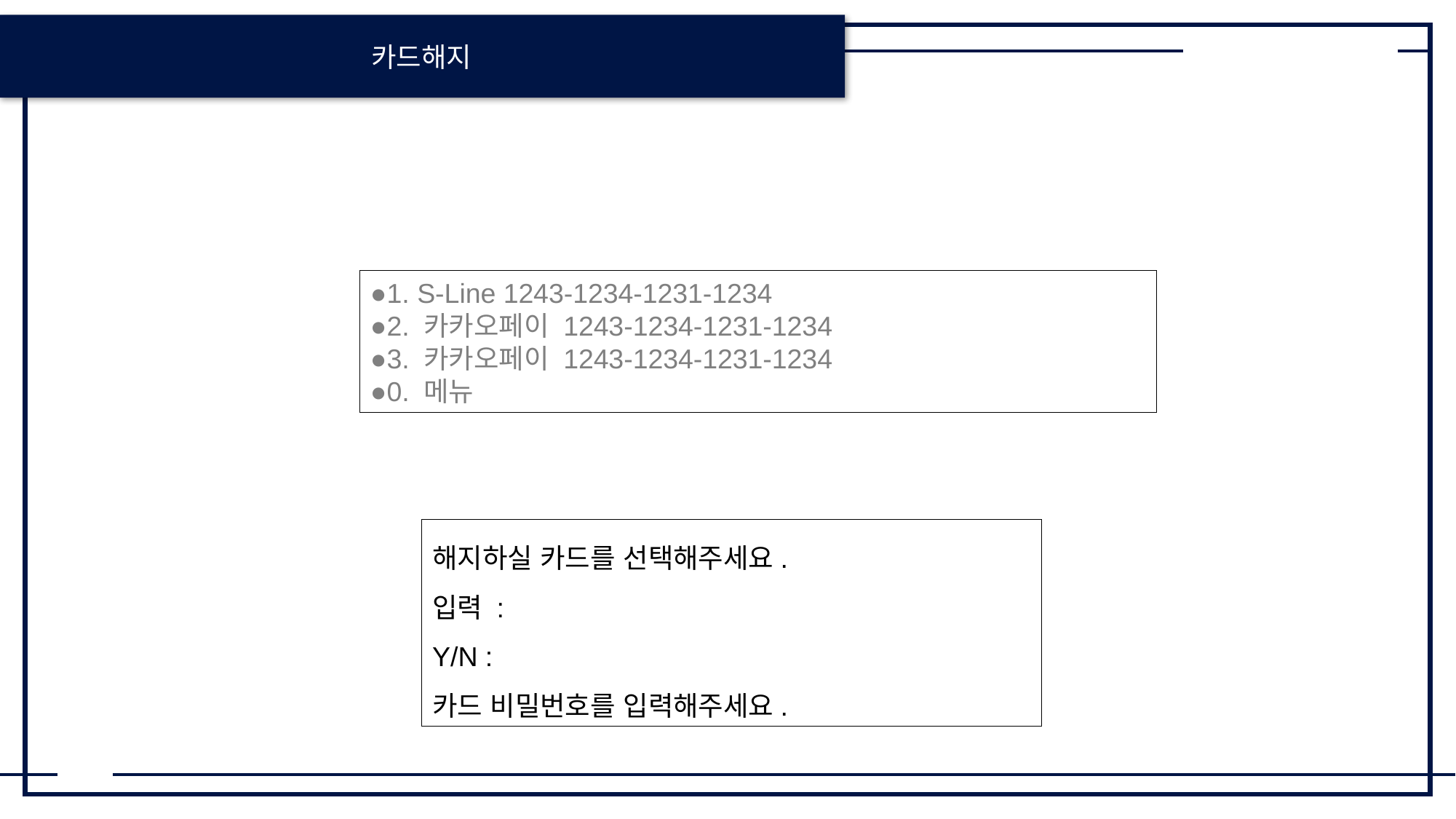

카드해지

●1. S-Line 1243-1234-1231-1234
●2. 카카오페이 1243-1234-1231-1234
●3. 카카오페이 1243-1234-1231-1234
●0. 메뉴
해지하실 카드를 선택해주세요.
입력 :
Y/N :
카드 비밀번호를 입력해주세요.